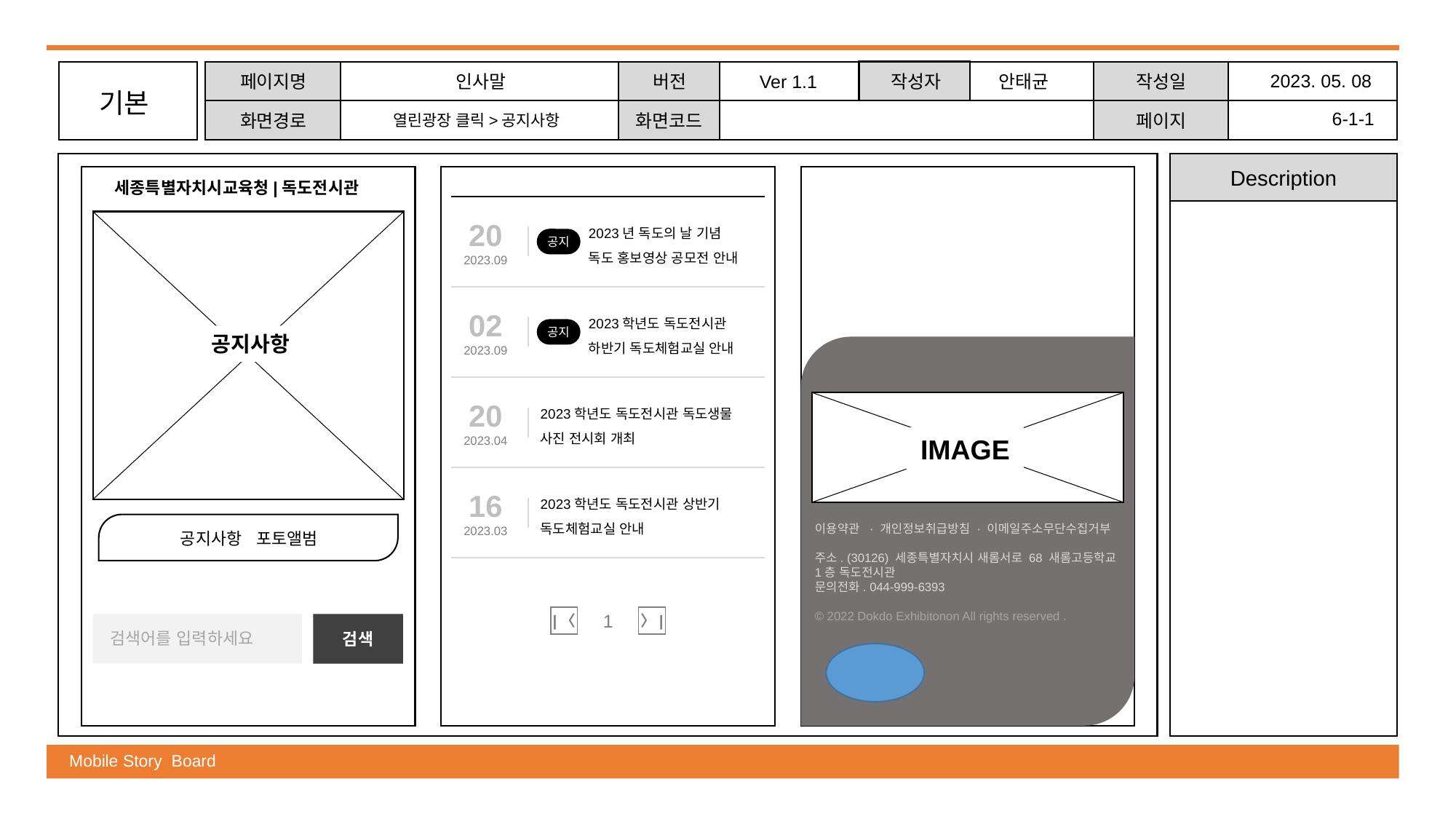

2023. 05. 08
페이지명
인사말
버전
Ver 1.1
작성자
안태균
작성일
기본
6-1-1
화면경로
화면코드
페이지
열린광장 클릭>공지사항

Description

세종특별자치시교육청|독도전시관
20
2023.09
2023년 독도의 날 기념 독도 홍보영상 공모전 안내

공지사항
공지

02
2023.09
2023학년도 독도전시관 하반기 독도체험교실 안내
공지

IMAGE
이용약관  · 개인정보취급방침 · 이메일주소무단수집거부

주소. (30126) 세종특별자치시 새롬서로 68 새롬고등학교 1층 독도전시관
문의전화. 044-999-6393

© 2022 Dokdo Exhibitonon All rights reserved .

20
2023.04
2023학년도 독도전시관 독도생물 사진 전시회 개최
16
2023.03
2023학년도 독도전시관 상반기 독도체험교실 안내

공지사항   포토앨범
1
|〈

〉|

검색어를 입력하세요
검색

Mobile Story  Board